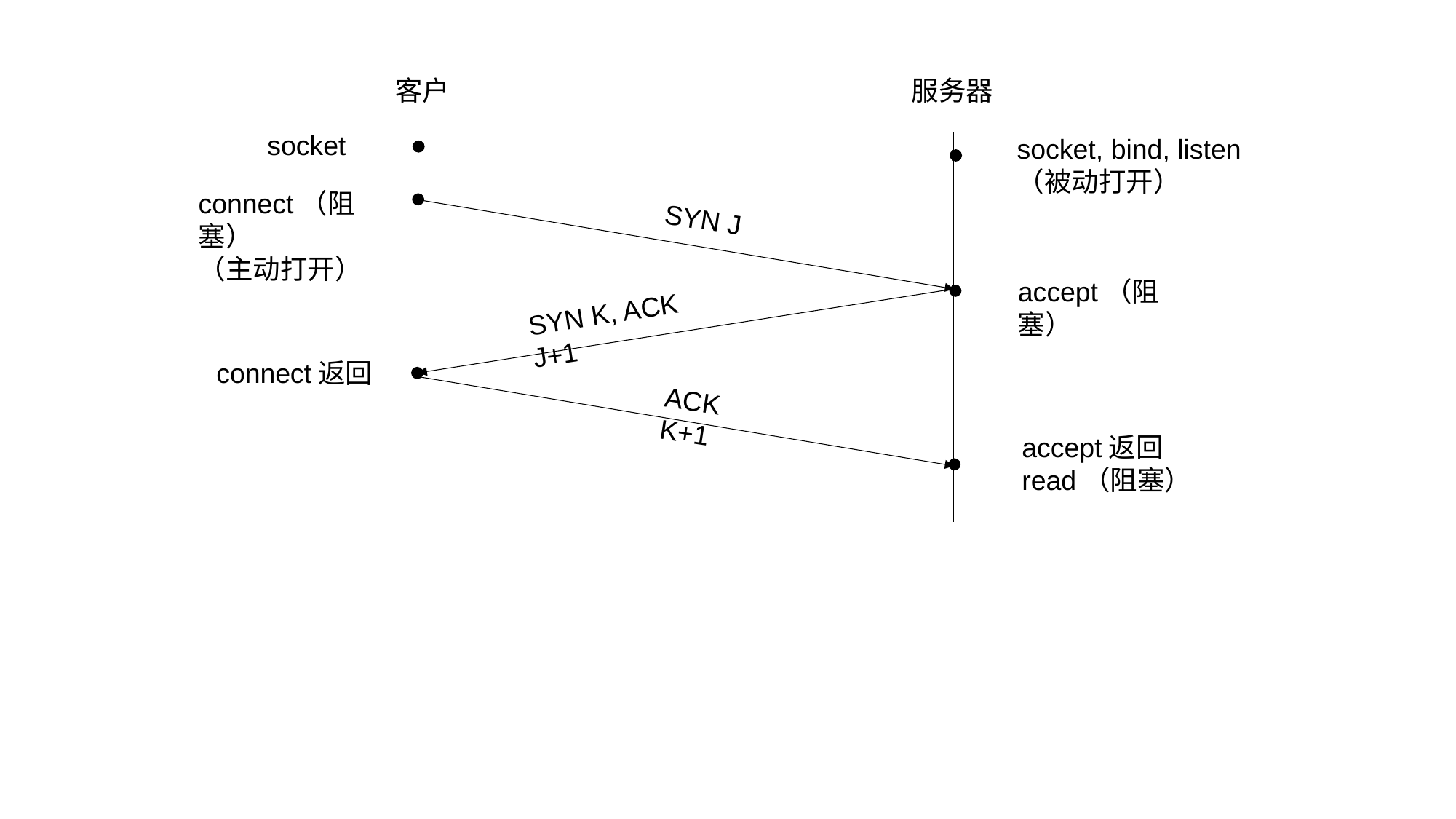

客户
服务器
 socket
socket, bind, listen
（被动打开）

connect（阻塞）
（主动打开）

SYN J
accept（阻塞）

SYN K, ACK J+1
connect返回

ACK K+1
accept返回
read（阻塞）